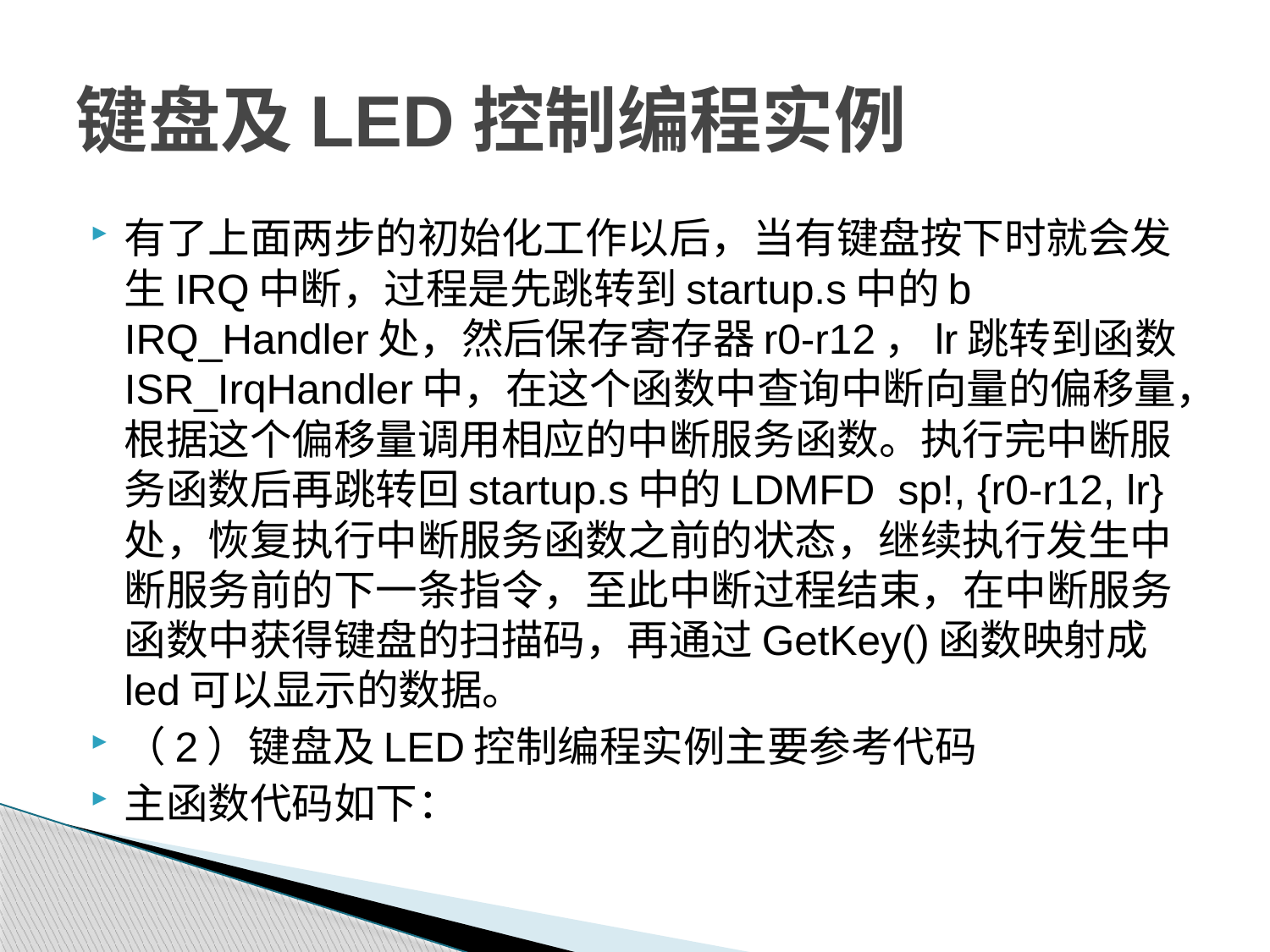

# 键盘及LED控制编程实例
有了上面两步的初始化工作以后，当有键盘按下时就会发生IRQ中断，过程是先跳转到startup.s中的b IRQ_Handler处，然后保存寄存器r0-r12，lr跳转到函数ISR_IrqHandler中，在这个函数中查询中断向量的偏移量，根据这个偏移量调用相应的中断服务函数。执行完中断服务函数后再跳转回startup.s中的LDMFD  sp!, {r0-r12, lr}处，恢复执行中断服务函数之前的状态，继续执行发生中断服务前的下一条指令，至此中断过程结束，在中断服务函数中获得键盘的扫描码，再通过GetKey()函数映射成led可以显示的数据。
（2）键盘及LED控制编程实例主要参考代码
主函数代码如下：